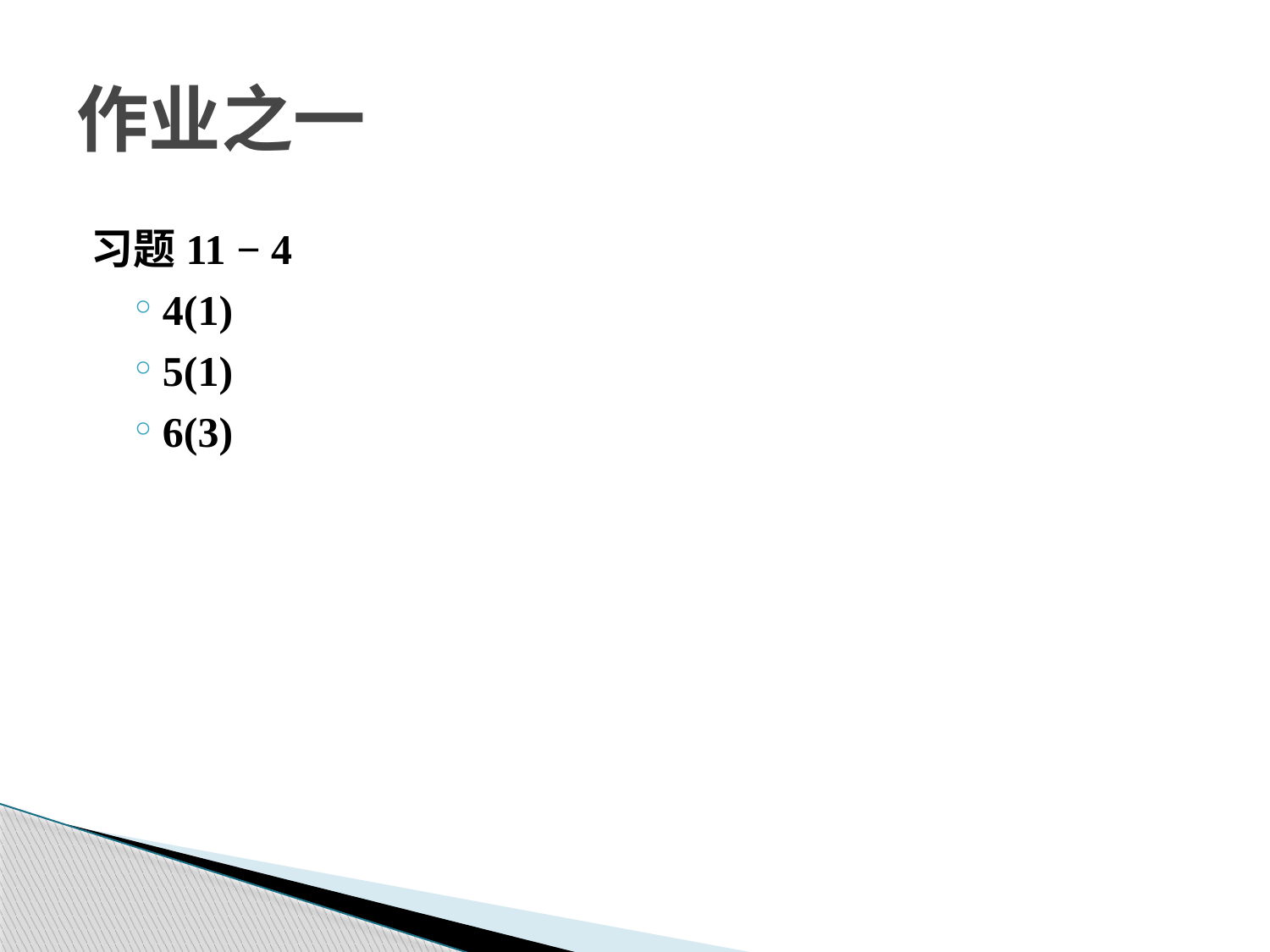

习题11 − 4
4(1)
5(1)
6(3)
作业之一